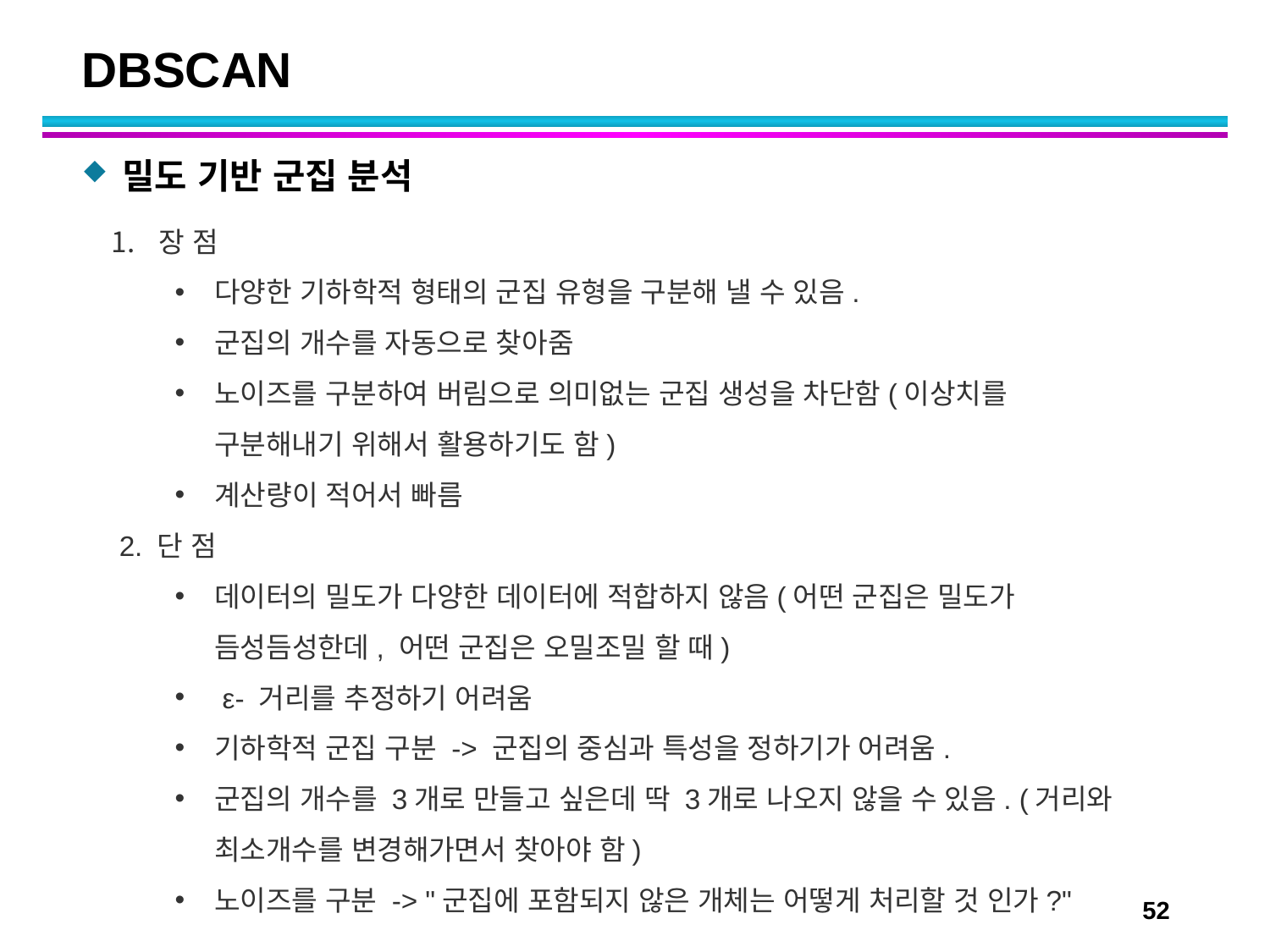

DBSCAN
밀도 기반 군집 분석
장 점
다양한 기하학적 형태의 군집 유형을 구분해 낼 수 있음.
군집의 개수를 자동으로 찾아줌
노이즈를 구분하여 버림으로 의미없는 군집 생성을 차단함(이상치를 구분해내기 위해서 활용하기도 함)
계산량이 적어서 빠름
 2. 단 점
데이터의 밀도가 다양한 데이터에 적합하지 않음(어떤 군집은 밀도가 듬성듬성한데, 어떤 군집은 오밀조밀 할 때)
 ε- 거리를 추정하기 어려움
기하학적 군집 구분 -> 군집의 중심과 특성을 정하기가 어려움.
군집의 개수를 3개로 만들고 싶은데 딱 3개로 나오지 않을 수 있음. (거리와 최소개수를 변경해가면서 찾아야 함)
노이즈를 구분 -> "군집에 포함되지 않은 개체는 어떻게 처리할 것 인가?"